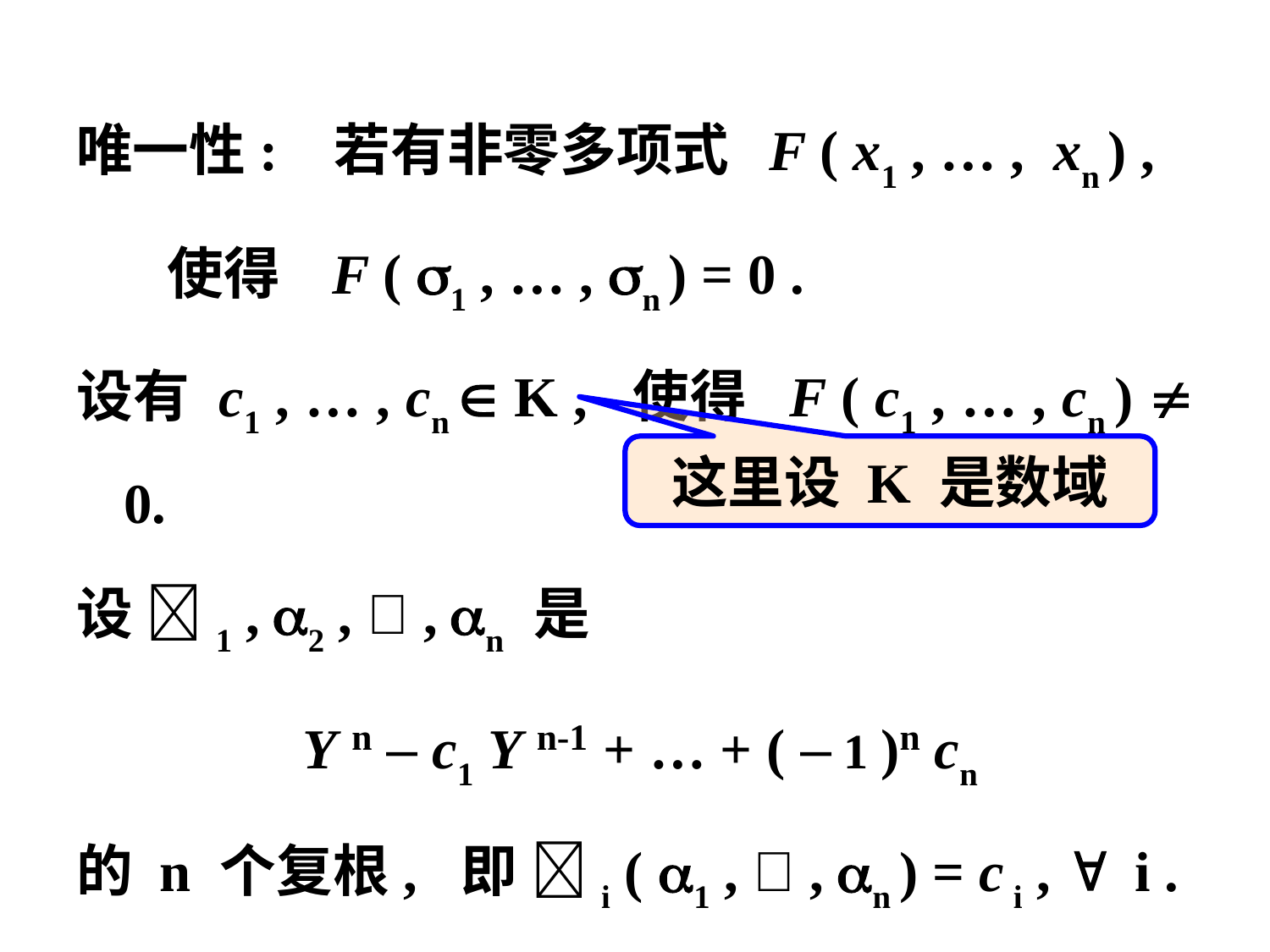

唯一性:   若有非零多项式  F ( x1 , … ,  xn ) ,
      使得   F ( σ1 , … , σn ) = 0 .
设有 c1 , … , cn ∈ K ,  使得  F ( c1 , … , cn ) ≠ 0.
设 α1 , α2 , … , αn  是
                Y n – c1 Y n-1 + … + ( – 1 )n cn
的 n 个复根,  即 σi ( α1 , … , αn ) = c i , ∀  i .
则  F ( c1 , … , cn ) ≠ 0 , 矛盾!
这里设 K 是数域